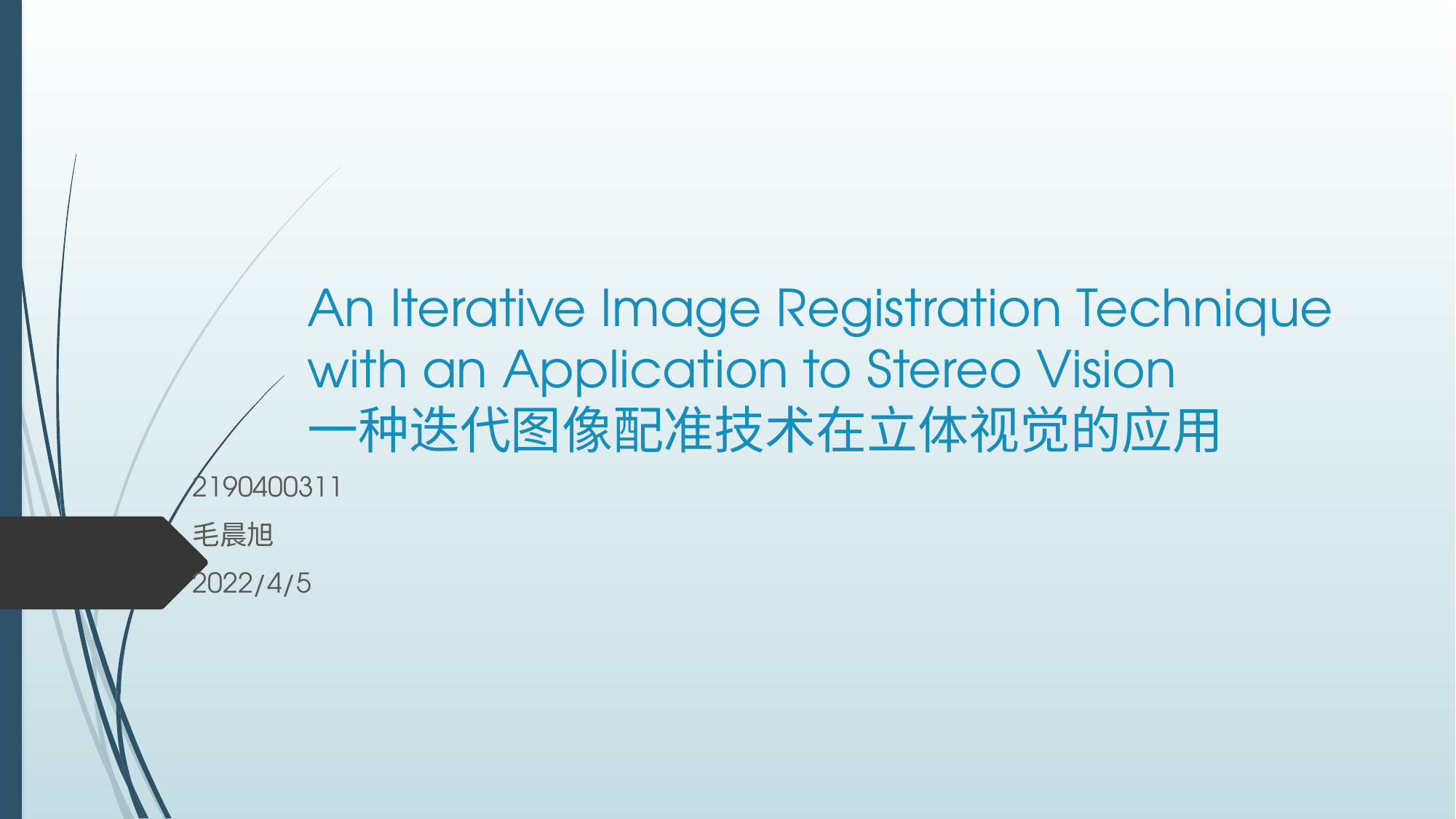

# An Iterative Image Registration Technique with an Application to Stereo Vision 一种迭代图像配准技术在立体视觉的应用
2190400311
毛晨旭
2022/4/5